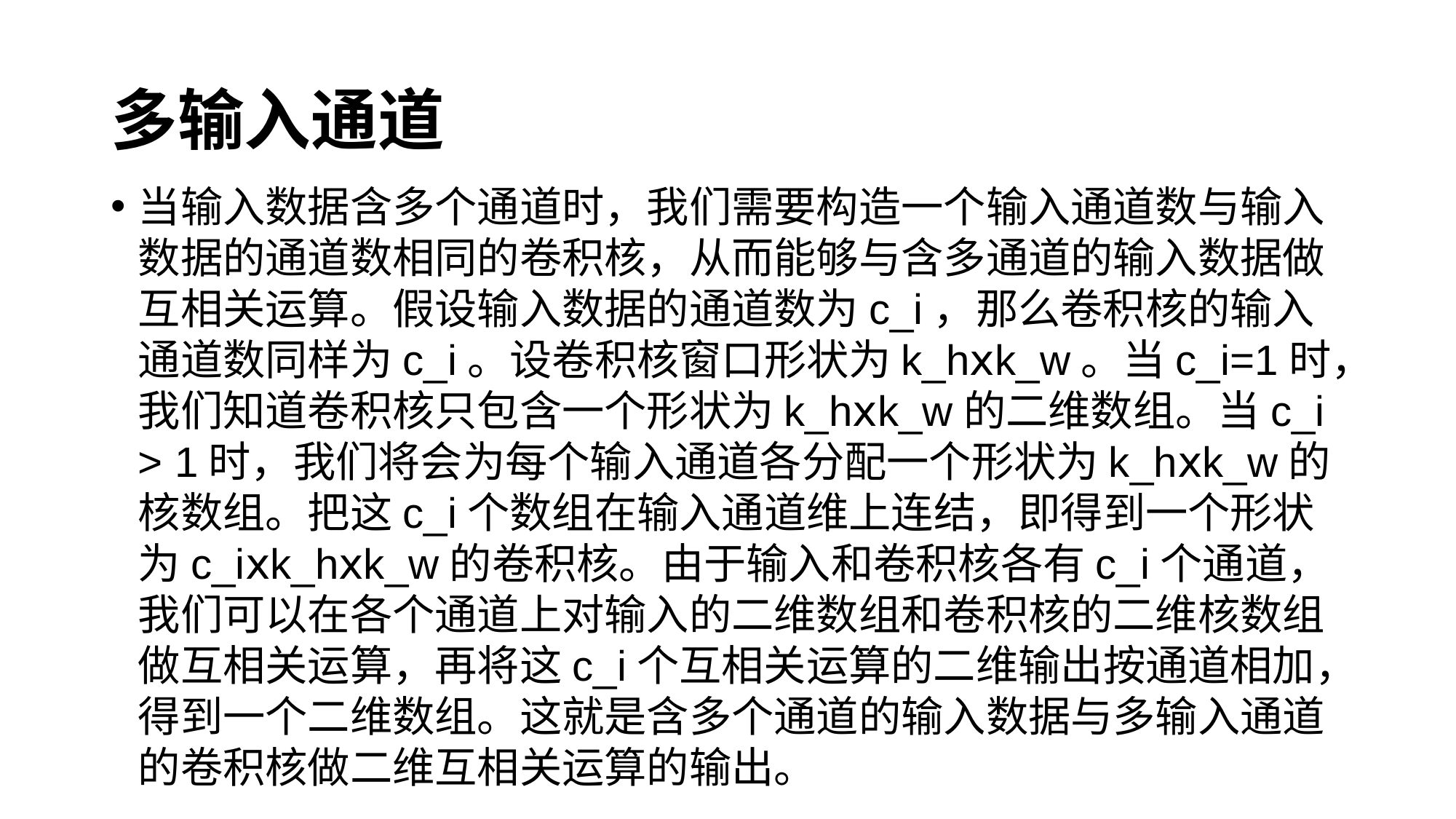

# 多输入通道
当输入数据含多个通道时，我们需要构造一个输入通道数与输入数据的通道数相同的卷积核，从而能够与含多通道的输入数据做互相关运算。假设输入数据的通道数为c_i，那么卷积核的输入通道数同样为c_i。设卷积核窗口形状为k_hⅹk_w。当c_i=1时，我们知道卷积核只包含一个形状为k_hⅹk_w的二维数组。当c_i > 1时，我们将会为每个输入通道各分配一个形状为k_hⅹk_w的核数组。把这c_i个数组在输入通道维上连结，即得到一个形状为c_iⅹk_hⅹk_w的卷积核。由于输入和卷积核各有c_i个通道，我们可以在各个通道上对输入的二维数组和卷积核的二维核数组做互相关运算，再将这c_i个互相关运算的二维输出按通道相加，得到一个二维数组。这就是含多个通道的输入数据与多输入通道的卷积核做二维互相关运算的输出。